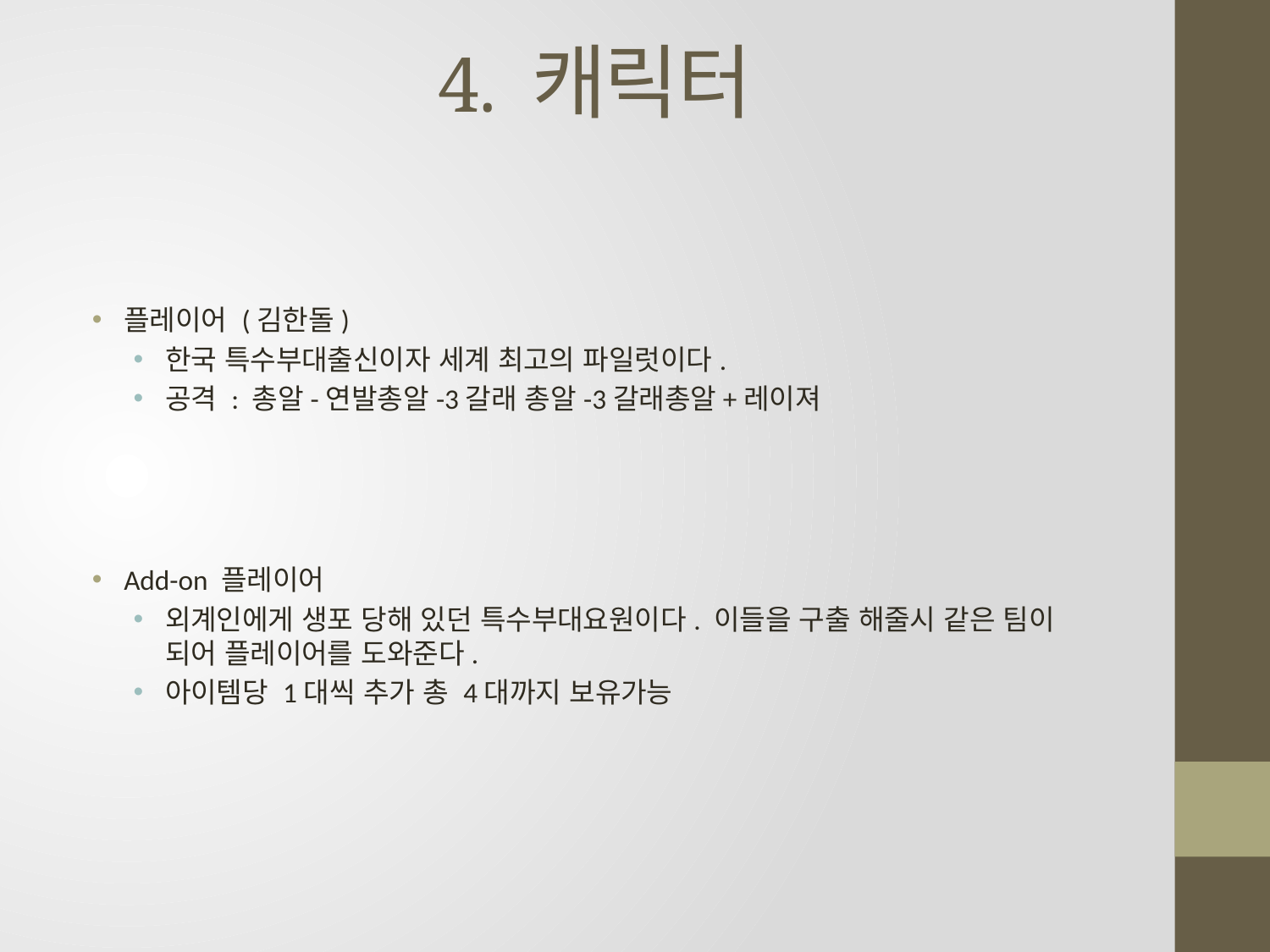

# 4. 캐릭터
플레이어 (김한돌)
한국 특수부대출신이자 세계 최고의 파일럿이다.
공격 : 총알-연발총알-3갈래 총알-3갈래총알+레이져
Add-on 플레이어
외계인에게 생포 당해 있던 특수부대요원이다. 이들을 구출 해줄시 같은 팀이 되어 플레이어를 도와준다.
아이템당 1대씩 추가 총 4대까지 보유가능